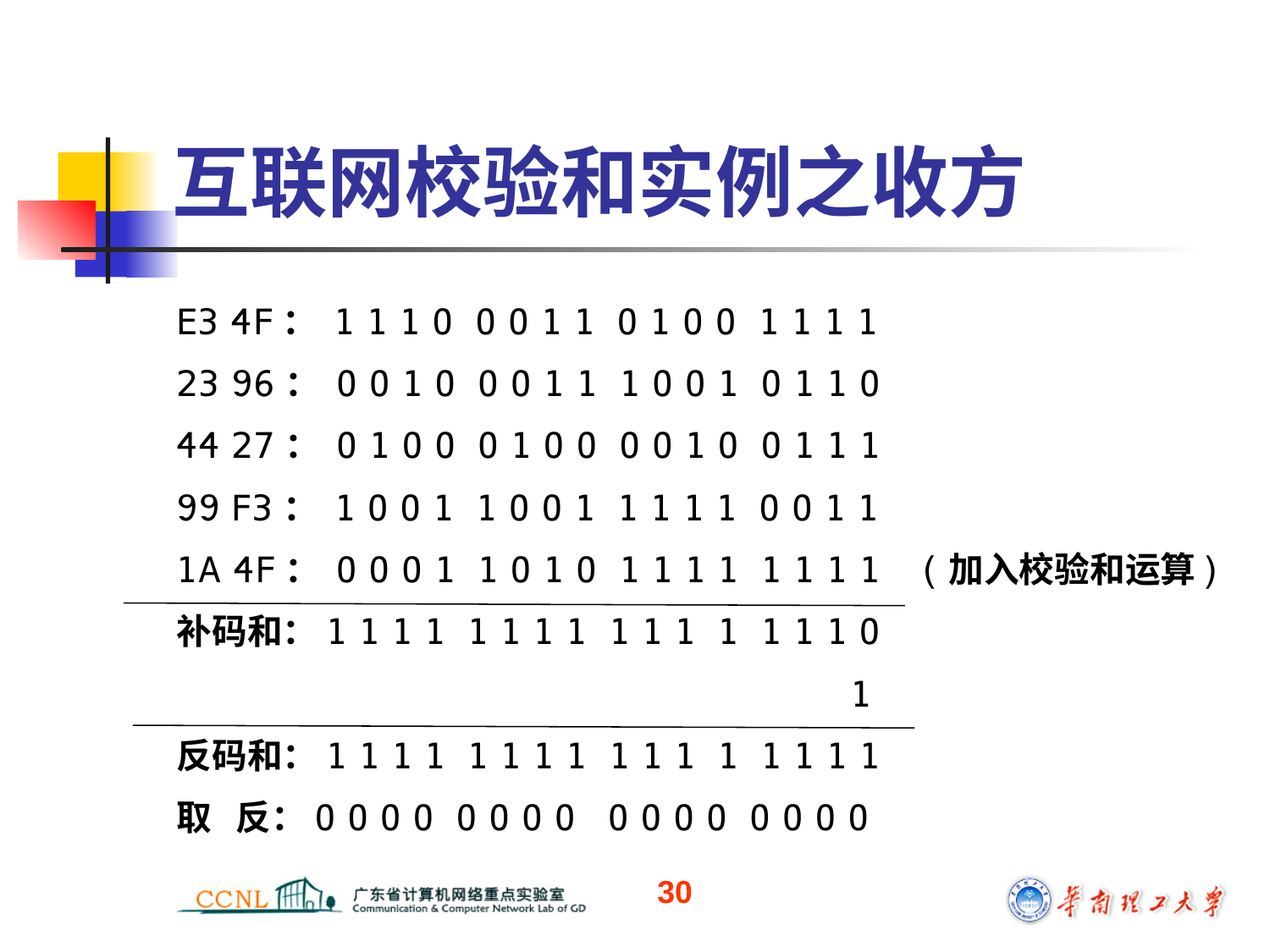

# 互联网校验和实例之收方
E3 4F： 1 1 1 0  0 0 1 1  0 1 0 0  1 1 1 1
23 96： 0 0 1 0  0 0 1 1  1 0 0 1  0 1 1 0
44 27： 0 1 0 0  0 1 0 0  0 0 1 0  0 1 1 1
99 F3： 1 0 0 1  1 0 0 1  1 1 1 1  0 0 1 1
1A 4F： 0 0 0 1  1 0 1 0  1 1 1 1  1 1 1 1    (加入校验和运算)
补码和：1 1 1 1  1 1 1 1  1 1 1  1  1 1 1 0
                                                                 1
反码和：1 1 1 1  1 1 1 1  1 1 1  1  1 1 1 1
取   反：0 0 0 0  0 0 0 0   0 0 0 0  0 0 0 0